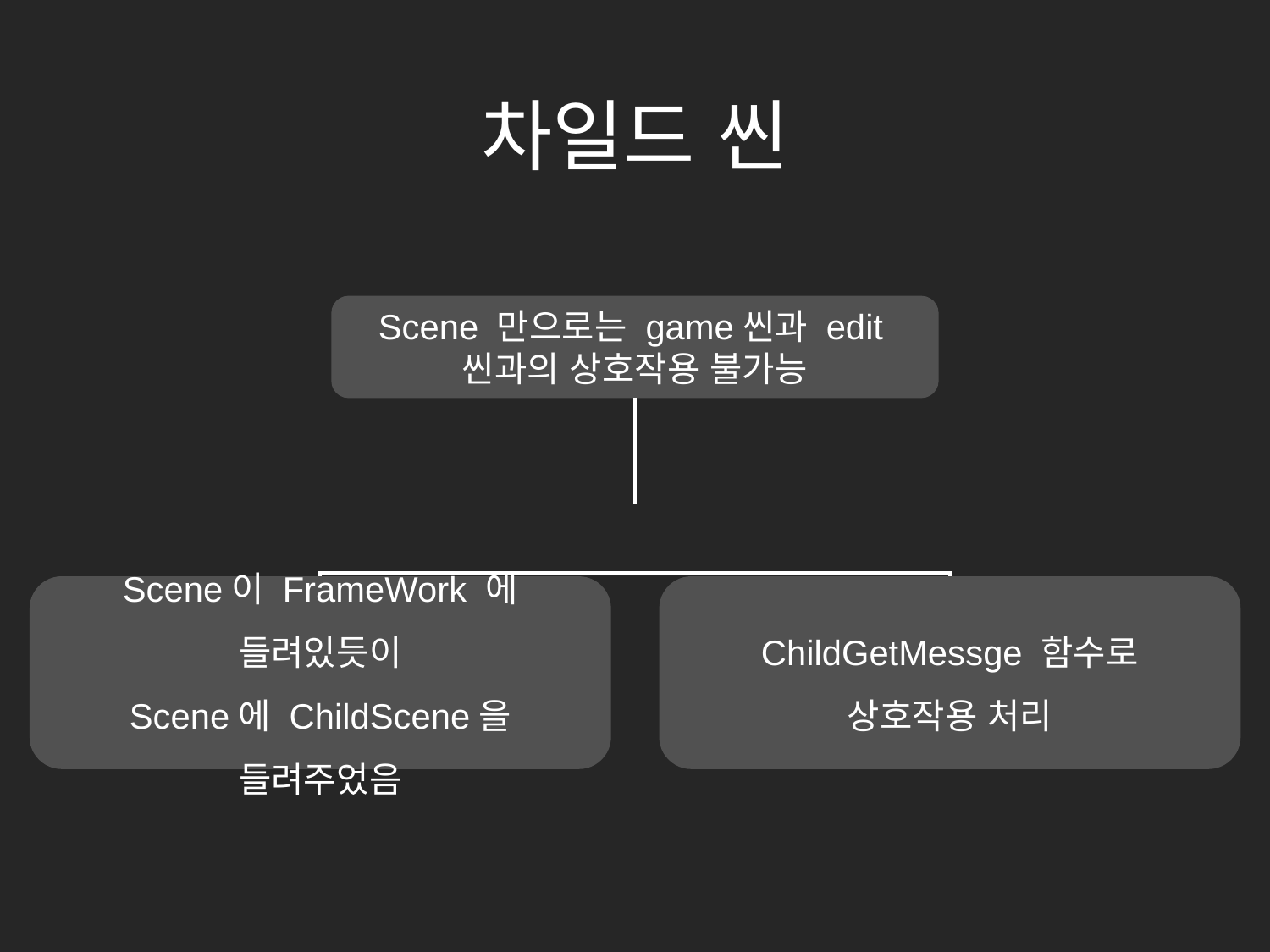

차일드 씬
Scene 만으로는 game씬과 edit씬과의 상호작용 불가능
Scene이 FrameWork 에 들려있듯이
Scene에 ChildScene을 들려주었음
ChildGetMessge 함수로
상호작용 처리